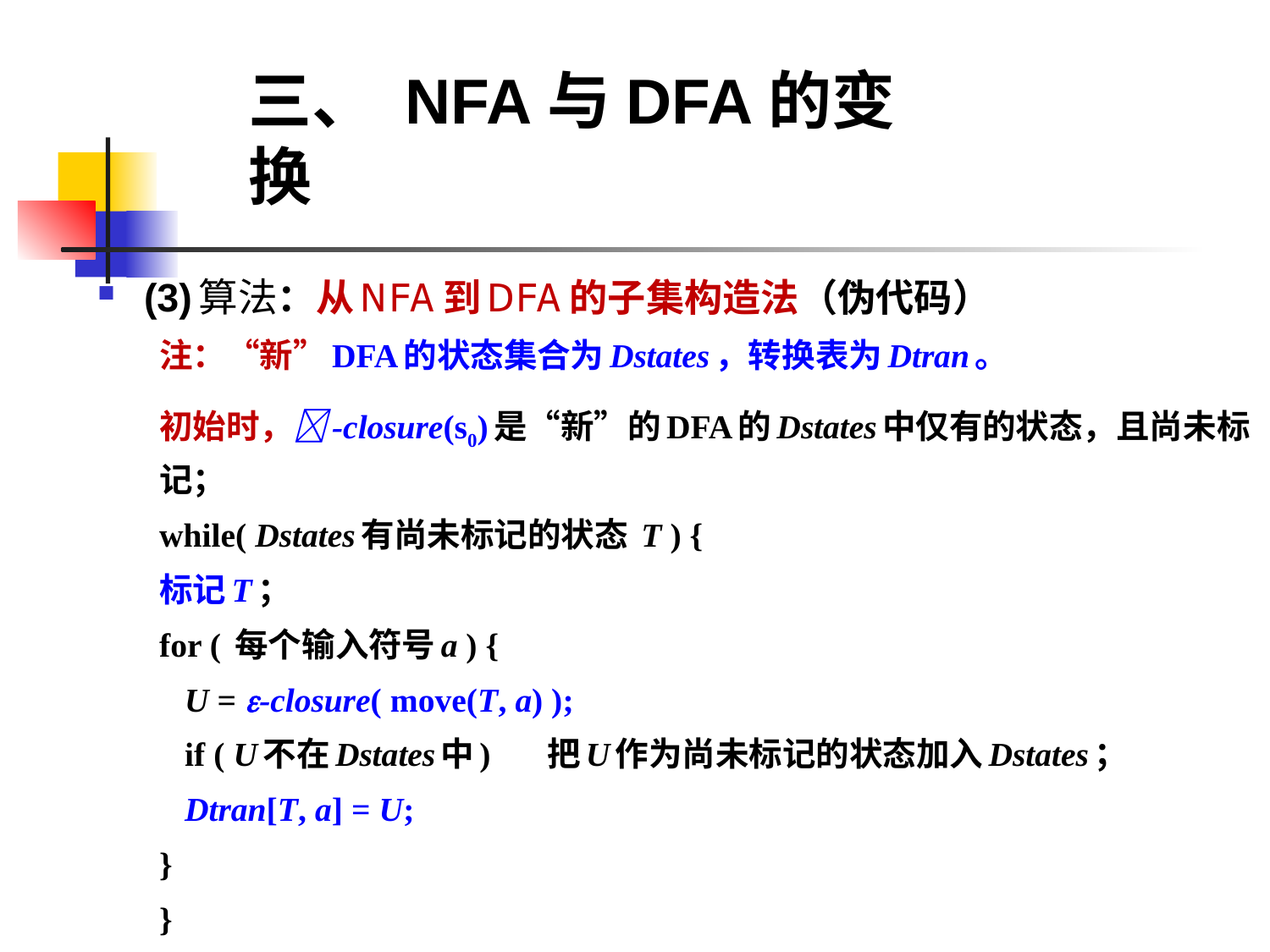

三、 NFA与DFA的变换
(3)算法：从NFA到DFA的子集构造法（伪代码）
注：“新”DFA的状态集合为Dstates，转换表为Dtran。
初始时，ε-closure(s0)是“新”的DFA的Dstates中仅有的状态，且尚未标记；
while( Dstates有尚未标记的状态 T ) {
	标记T；
	for ( 每个输入符号a ) {
	   U = ε-closure( move(T, a) );
	   if ( U不在Dstates中)      把U作为尚未标记的状态加入Dstates；
	   Dtran[T, a] = U;
	}
}